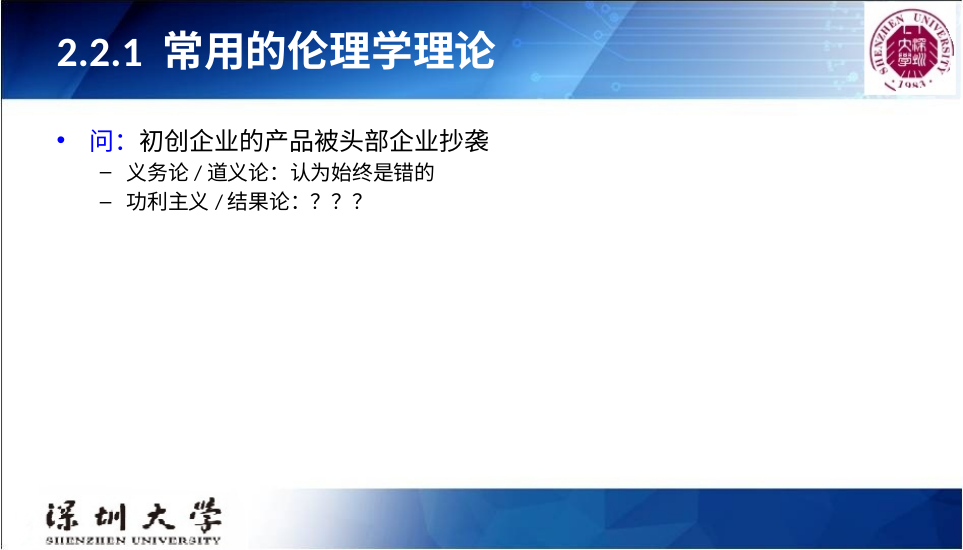

# 2.2.1 常用的伦理学理论
问：初创企业的产品被头部企业抄袭
义务论/道义论：认为始终是错的
功利主义/结果论：？？？
19